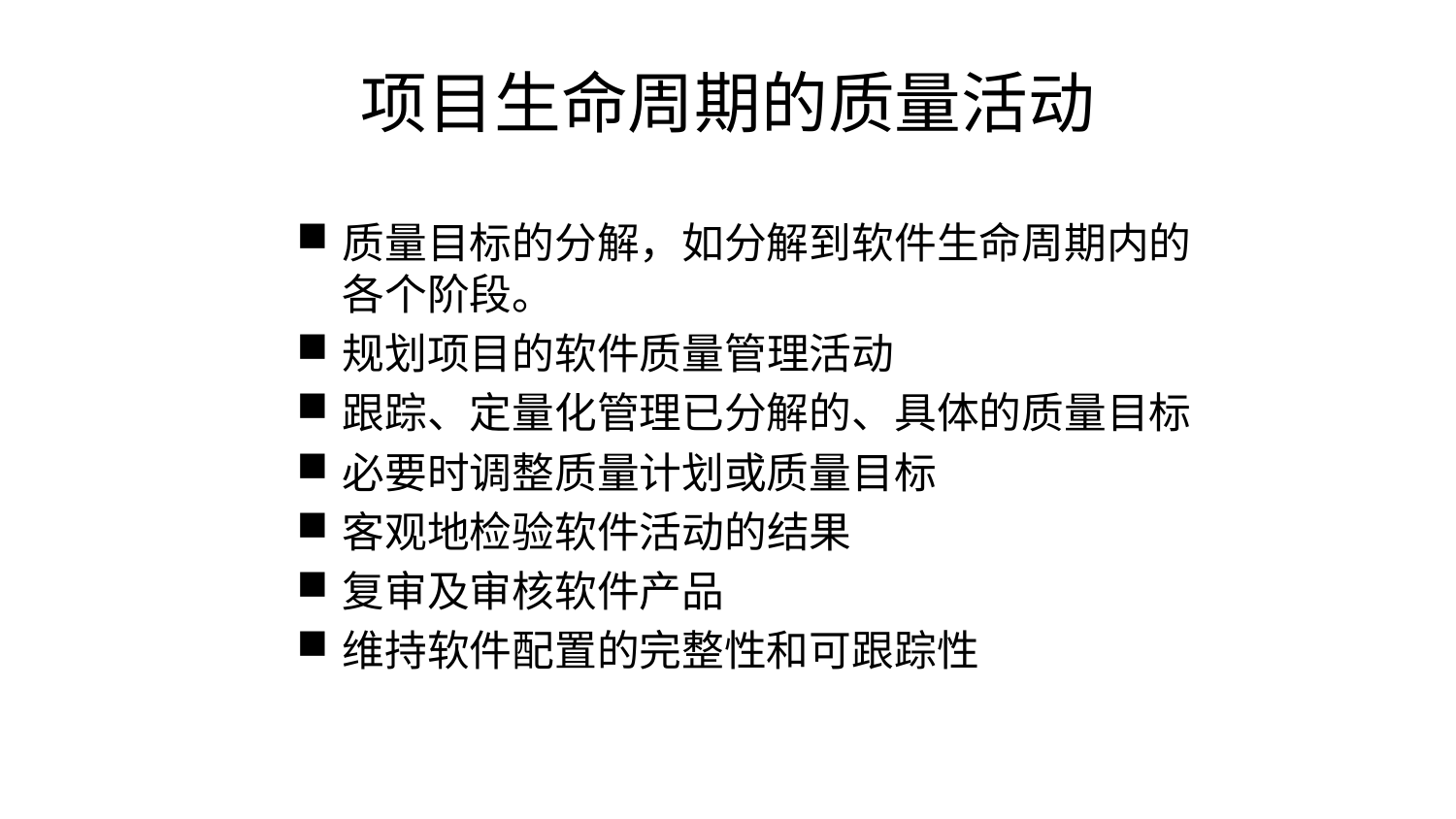

# 项目生命周期的质量活动
质量目标的分解，如分解到软件生命周期内的各个阶段。
规划项目的软件质量管理活动
跟踪、定量化管理已分解的、具体的质量目标
必要时调整质量计划或质量目标
客观地检验软件活动的结果
复审及审核软件产品
维持软件配置的完整性和可跟踪性